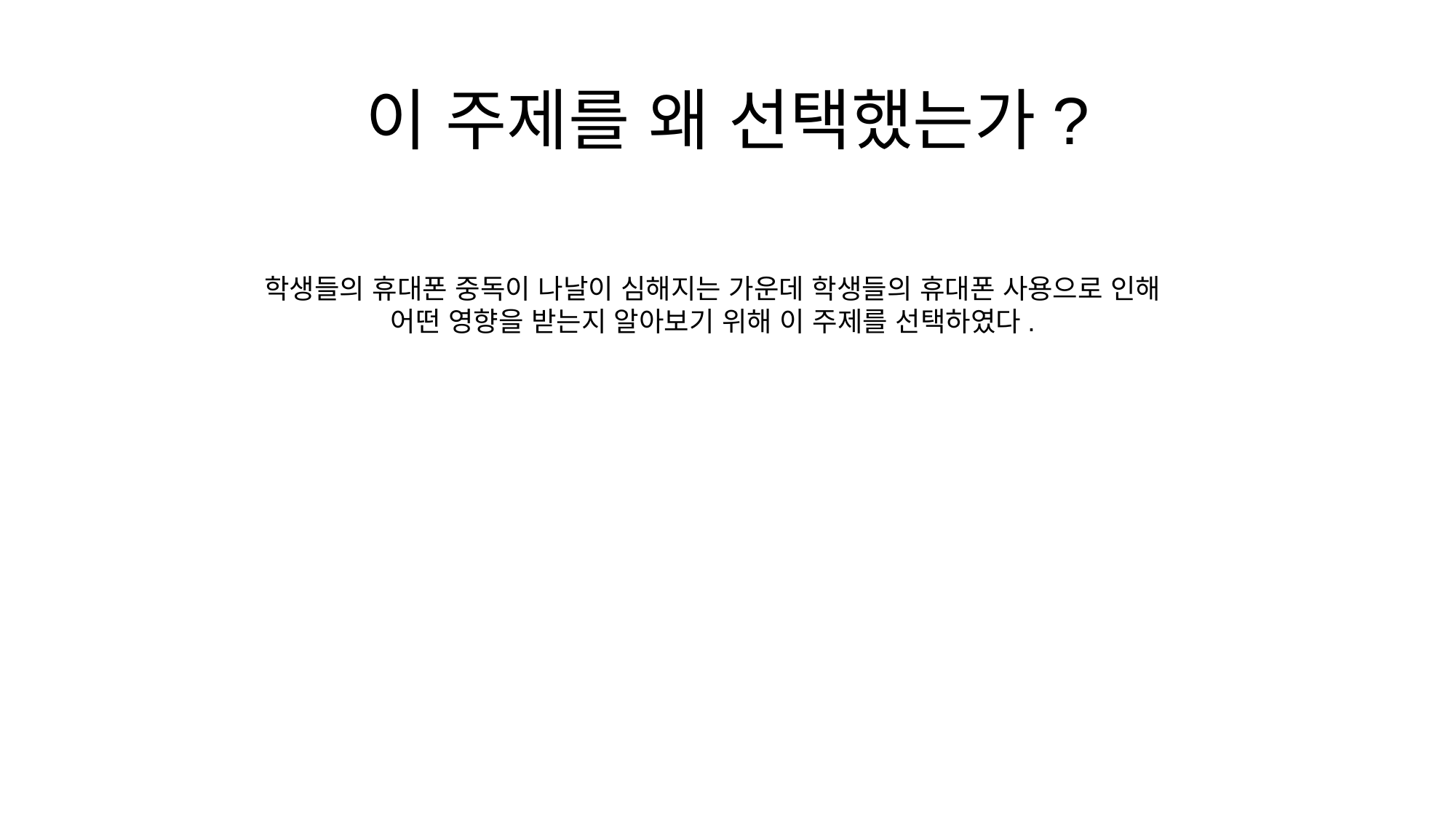

# 이 주제를 왜 선택했는가?
학생들의 휴대폰 중독이 나날이 심해지는 가운데 학생들의 휴대폰 사용으로 인해
어떤 영향을 받는지 알아보기 위해 이 주제를 선택하였다.